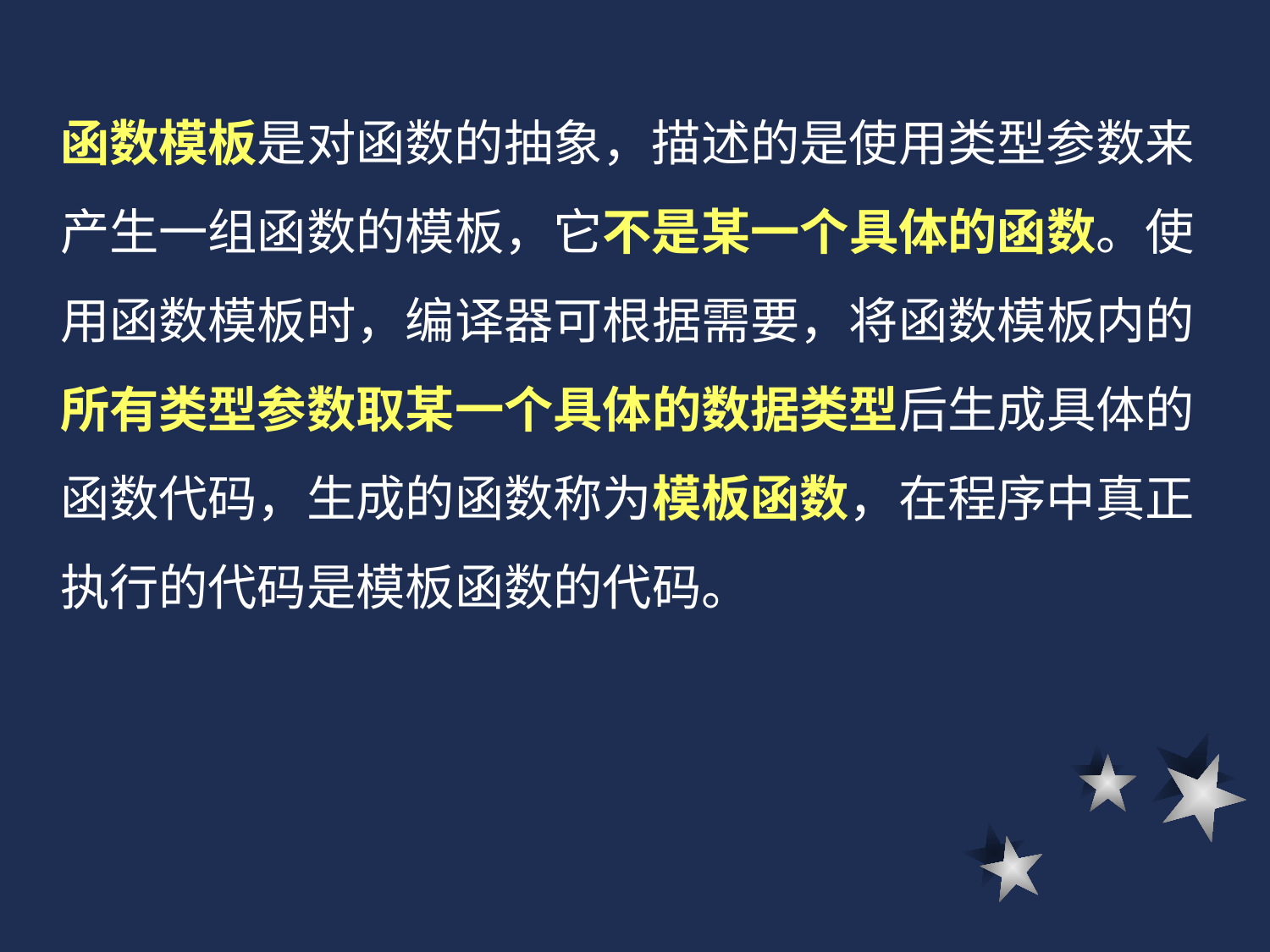

函数模板是对函数的抽象，描述的是使用类型参数来产生一组函数的模板，它不是某一个具体的函数。使用函数模板时，编译器可根据需要，将函数模板内的所有类型参数取某一个具体的数据类型后生成具体的函数代码，生成的函数称为模板函数，在程序中真正执行的代码是模板函数的代码。